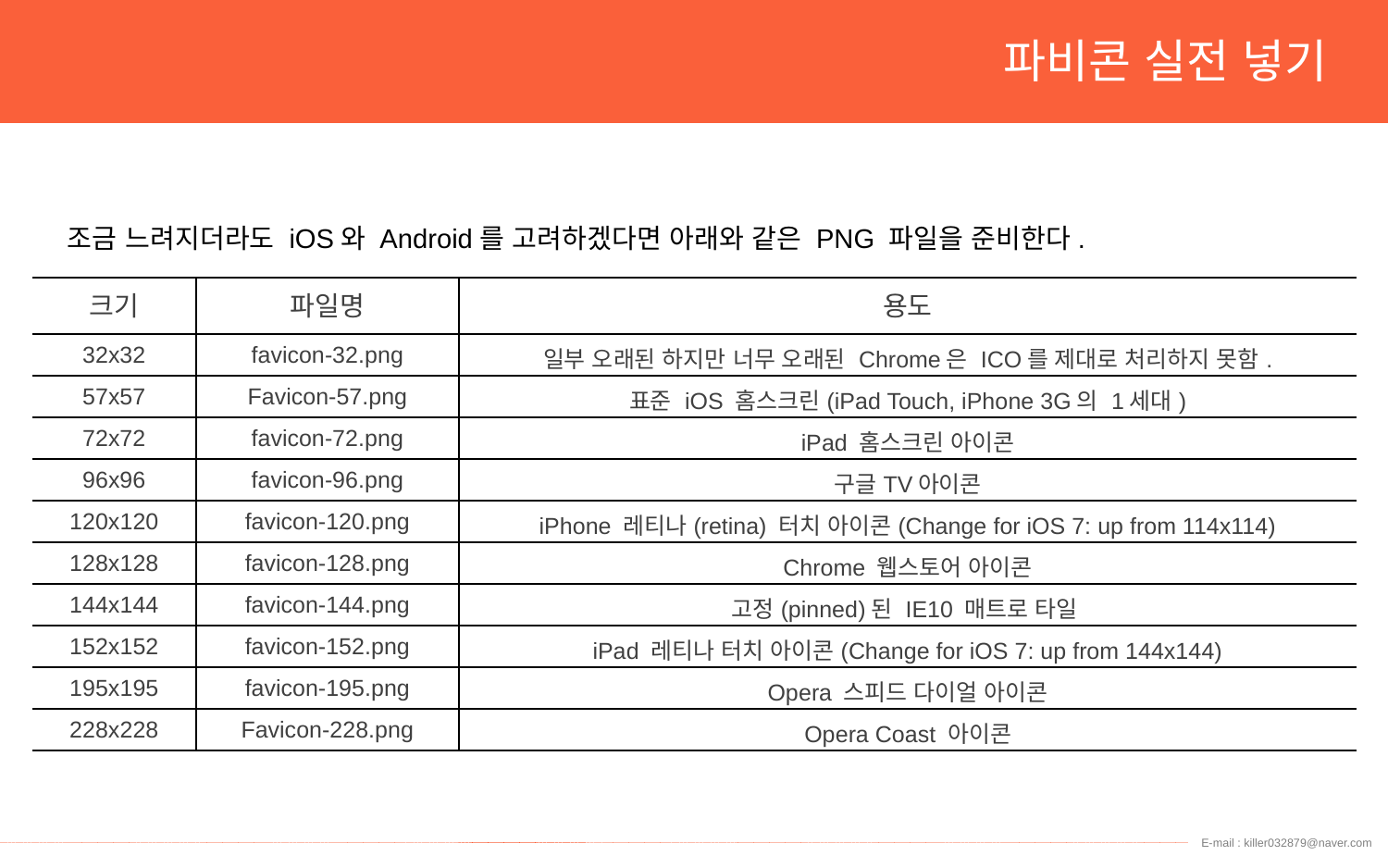

파비콘 실전 넣기
조금 느려지더라도 iOS와 Android를 고려하겠다면 아래와 같은 PNG 파일을 준비한다.
| 크기 | 파일명 | 용도 |
| --- | --- | --- |
| 32x32 | favicon-32.png | 일부 오래된 하지만 너무 오래된 Chrome은 ICO를 제대로 처리하지 못함. |
| 57x57 | Favicon-57.png | 표준 iOS 홈스크린(iPad Touch, iPhone 3G의 1세대) |
| 72x72 | favicon-72.png | iPad 홈스크린 아이콘 |
| 96x96 | favicon-96.png | 구글TV아이콘 |
| 120x120 | favicon-120.png | iPhone 레티나(retina) 터치 아이콘(Change for iOS 7: up from 114x114) |
| 128x128 | favicon-128.png | Chrome 웹스토어 아이콘 |
| 144x144 | favicon-144.png | 고정(pinned)된 IE10 매트로 타일 |
| 152x152 | favicon-152.png | iPad 레티나 터치 아이콘(Change for iOS 7: up from 144x144) |
| 195x195 | favicon-195.png | Opera 스피드 다이얼 아이콘 |
| 228x228 | Favicon-228.png | Opera Coast 아이콘 |